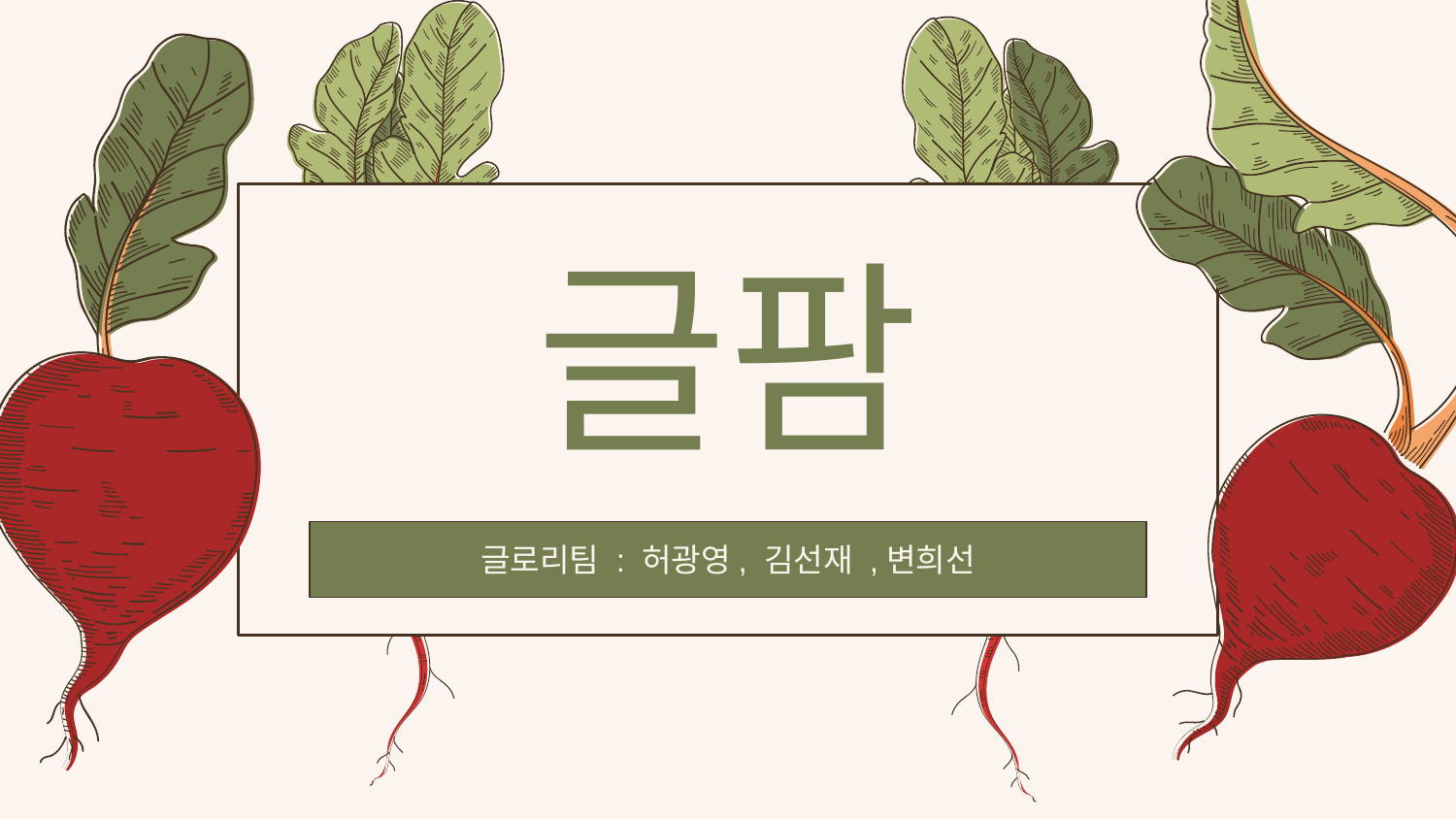

# 글팜

글로리팀 : 허광영, 김선재 ,변희선